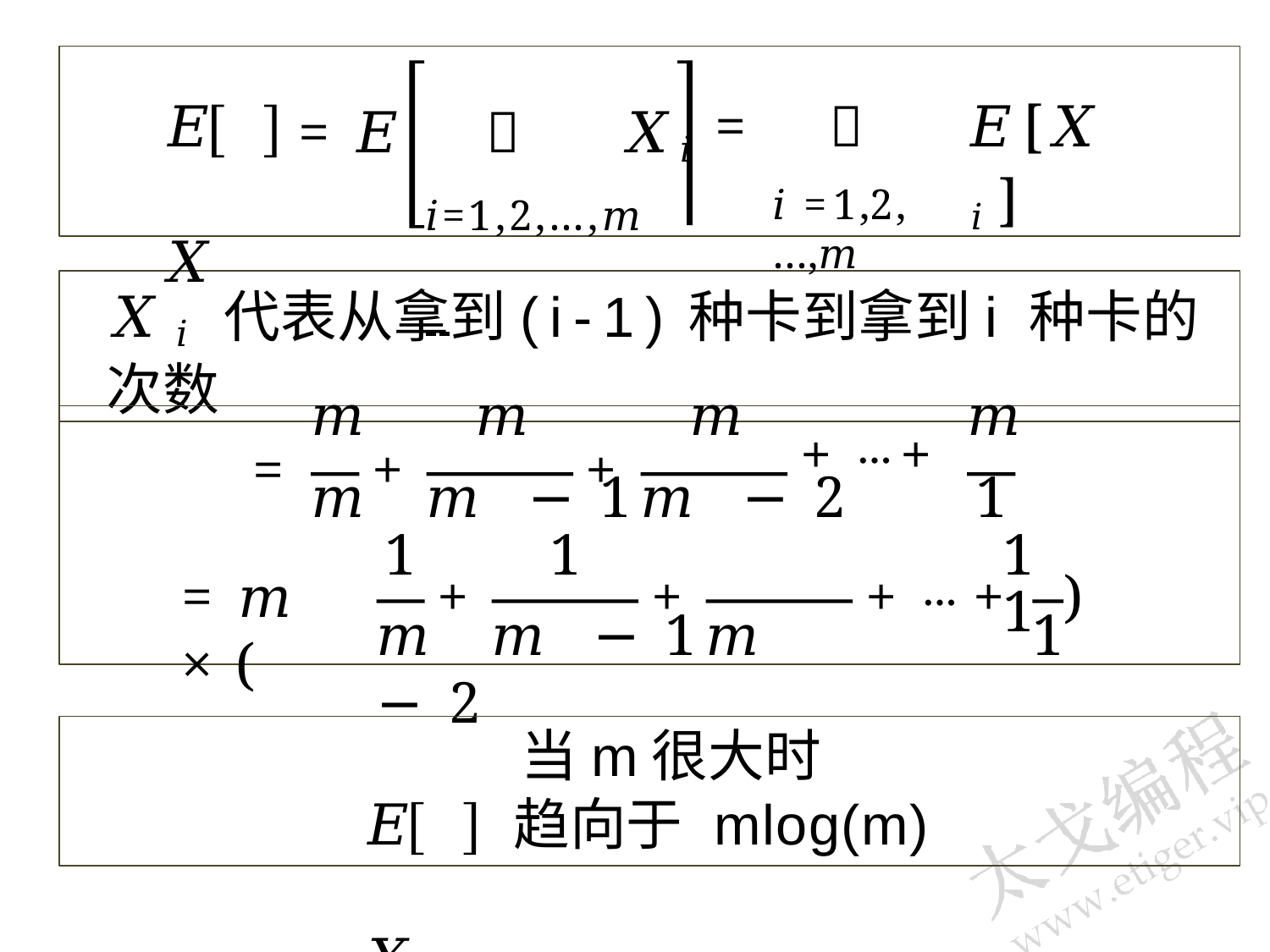

= 𝐸	෍	𝑋𝑖
𝑖=1,2,…,𝑚
=	෍
𝑖=1,2,…,𝑚
# 𝐸	𝑋
𝐸[𝑋𝑖]
𝑋𝑖代表从拿到(i-1)种卡到拿到i种卡的次数
𝑚	𝑚	𝑚	𝑚
+ ⋯ +
𝑚	𝑚 − 1	𝑚 − 2	1
1	1	1

=
+
+

1
𝑚	𝑚 − 1	𝑚 − 2
= 𝑚 × (
+
+	+ ⋯ +	)
1

当m很大时
趋向于	mlog(m)
𝐸	𝑋